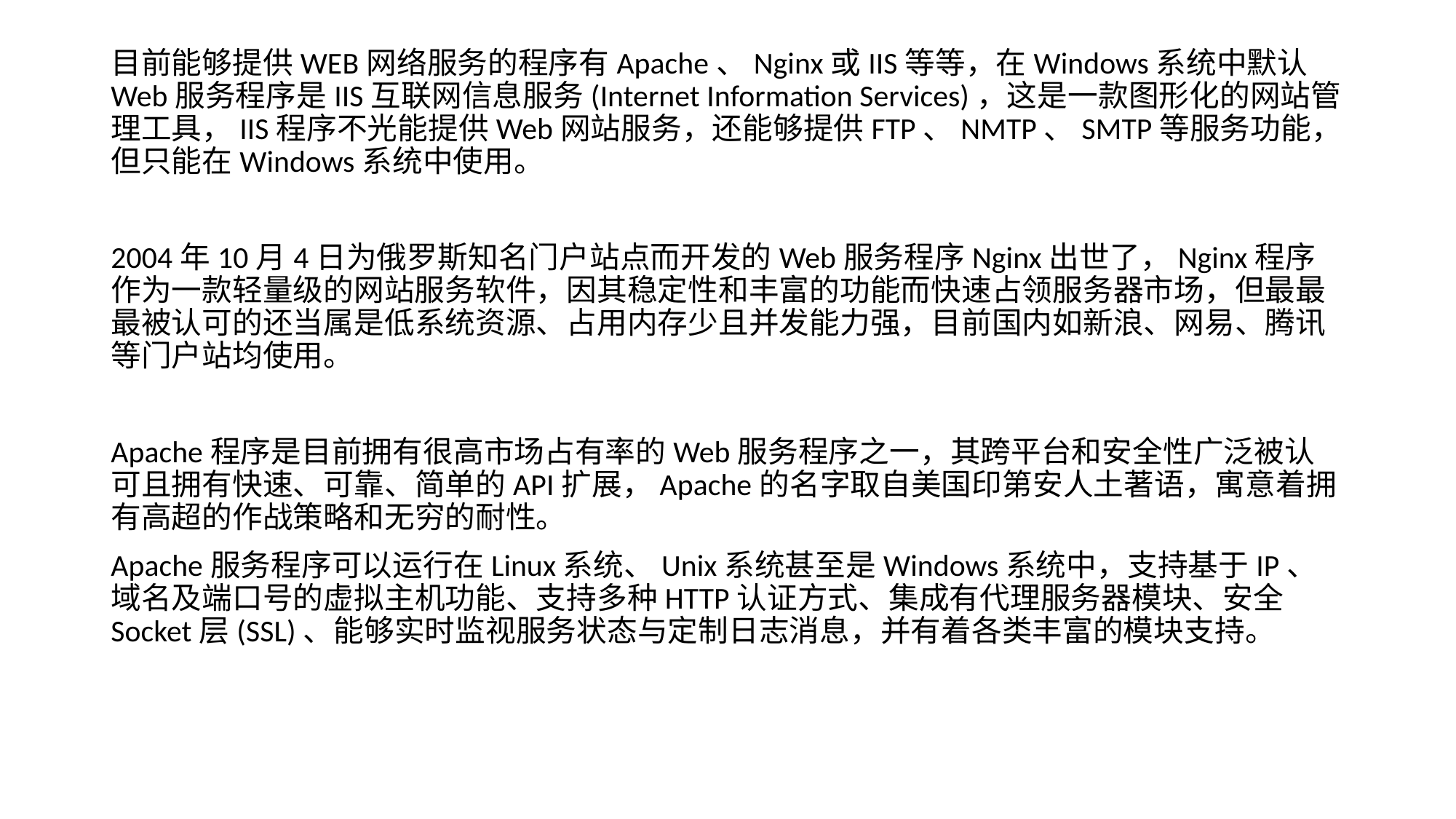

目前能够提供WEB网络服务的程序有Apache、Nginx或IIS等等，在Windows系统中默认Web服务程序是IIS互联网信息服务(Internet Information Services)，这是一款图形化的网站管理工具，IIS程序不光能提供Web网站服务，还能够提供FTP、NMTP、SMTP等服务功能，但只能在Windows系统中使用。

2004年10月4日为俄罗斯知名门户站点而开发的Web服务程序Nginx出世了，Nginx程序作为一款轻量级的网站服务软件，因其稳定性和丰富的功能而快速占领服务器市场，但最最最被认可的还当属是低系统资源、占用内存少且并发能力强，目前国内如新浪、网易、腾讯等门户站均使用。

Apache程序是目前拥有很高市场占有率的Web服务程序之一，其跨平台和安全性广泛被认可且拥有快速、可靠、简单的API扩展，Apache的名字取自美国印第安人土著语，寓意着拥有高超的作战策略和无穷的耐性。
Apache服务程序可以运行在Linux系统、Unix系统甚至是Windows系统中，支持基于IP、域名及端口号的虚拟主机功能、支持多种HTTP认证方式、集成有代理服务器模块、安全Socket层(SSL)、能够实时监视服务状态与定制日志消息，并有着各类丰富的模块支持。